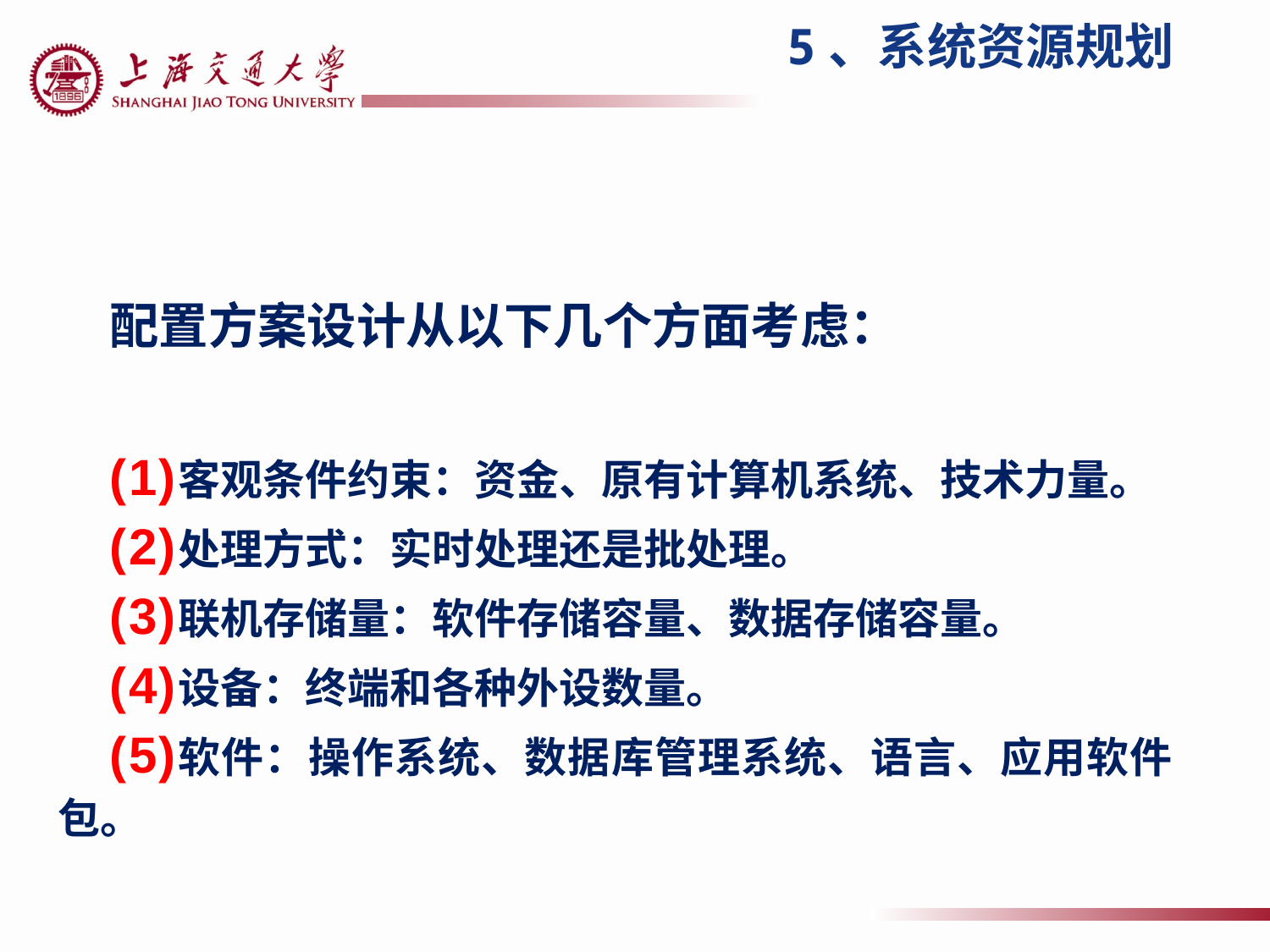

# 5、系统资源规划
配置方案设计从以下几个方面考虑：

客观条件约束：资金、原有计算机系统、技术力量。
处理方式：实时处理还是批处理。
联机存储量：软件存储容量、数据存储容量。
设备：终端和各种外设数量。
软件：操作系统、数据库管理系统、语言、应用软件包。